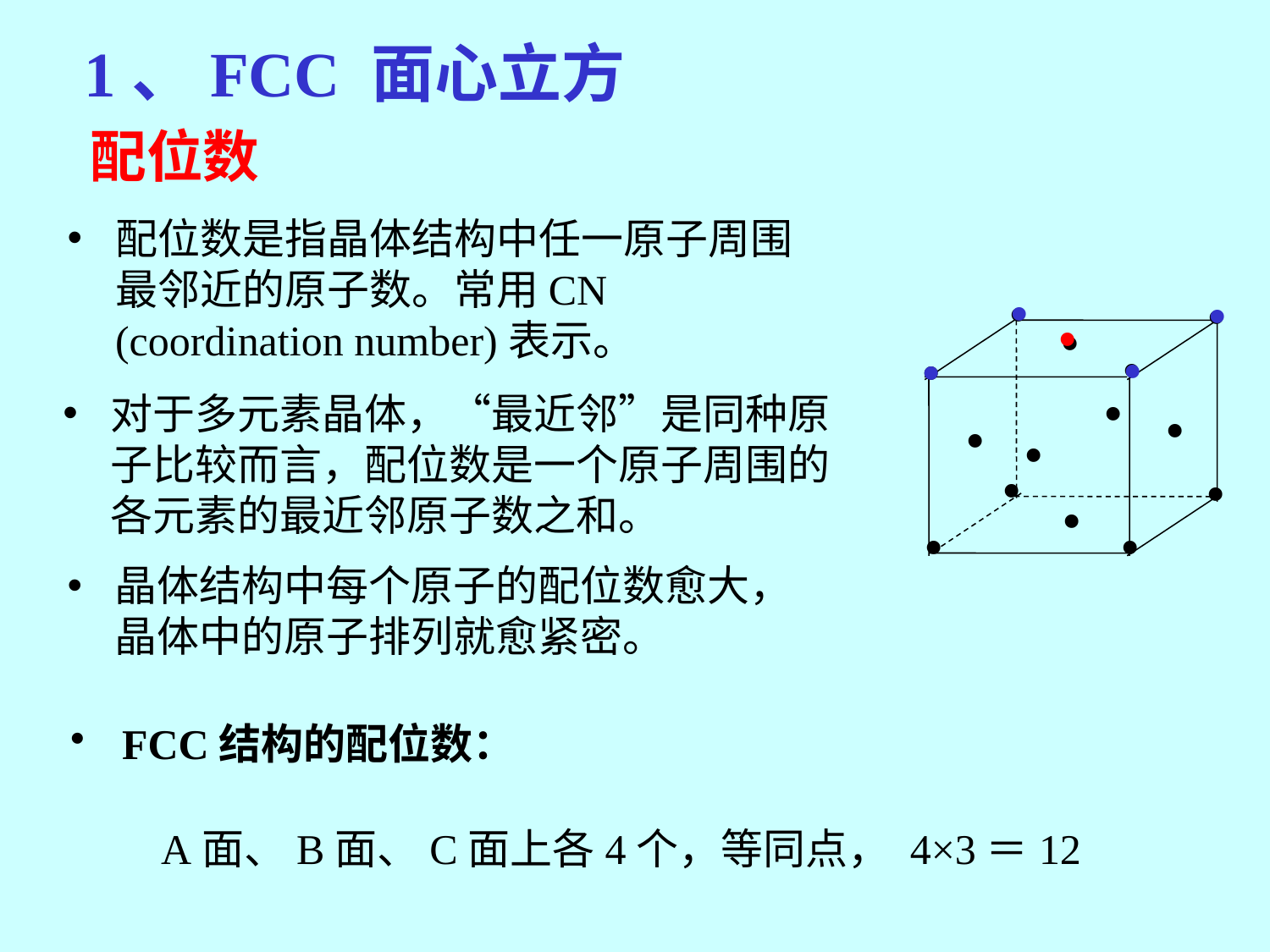

1、FCC 面心立方
配位数
配位数是指晶体结构中任一原子周围最邻近的原子数。常用CN (coordination number)表示。
•
•
•
•
•
•
•

•
•
•

•
•
•
•
•
•

•
•

•
对于多元素晶体，“最近邻”是同种原子比较而言，配位数是一个原子周围的各元素的最近邻原子数之和。
晶体结构中每个原子的配位数愈大，晶体中的原子排列就愈紧密。
  FCC结构的配位数：
A面、B面、C面上各4个，等同点， 4×3＝12